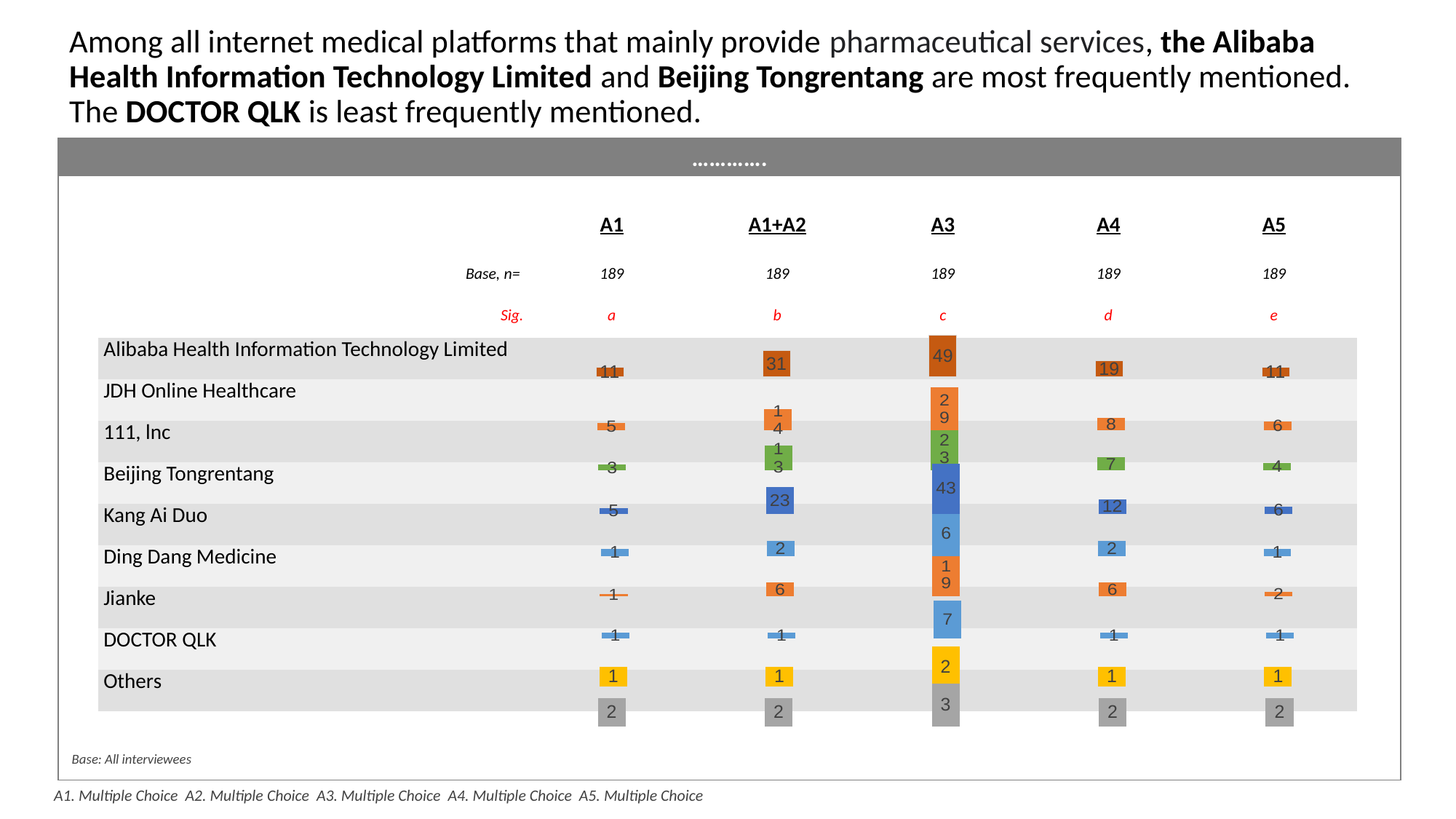

# Among all internet medical platforms that mainly provide pharmaceutical services, the Alibaba Health Information Technology Limited and Beijing Tongrentang are most frequently mentioned. The DOCTOR QLK is least frequently mentioned.
………….

|  | A1 | A1+A2 | A3 | A4 | A5 |
| --- | --- | --- | --- | --- | --- |
| Base, n= | 189 | 189 | 189 | 189 | 189 |
| Sig. | a | b | c | d | e |
| Alibaba Health Information Technology Limited |  |  |  |  |  |
| JDH Online Healthcare |  |  |  |  |  |
| 111, lnc |  |  |  |  |  |
| Beijing Tongrentang |  |  |  |  |  |
| Kang Ai Duo |  |  |  |  |  |
| Ding Dang Medicine |  |  |  |  |  |
| Jianke |  |  |  |  |  |
| DOCTOR QLK |  |  |  |  |  |
| Others |  |  |  |  |  |

### Chart

| Category |  |
|---|---|

### Chart

| Category | 系列 1 |
|---|---|
|  | 5.0 |
|  | 14.0 |
|  | 29.0 |
|  | 8.0 |
|  | 6.0 |

### Chart

| Category | 系列 1 |
|---|---|
|  | 3.0 |
|  | 13.0 |
|  | 23.0 |
|  | 7.0 |
|  | 4.0 |

### Chart

| Category | 系列 1 |
|---|---|
|  | 5.0 |
|  | 23.0 |
|  | 43.0 |
|  | 12.0 |
|  | 6.0 |

### Chart

| Category | 系列 1 |
|---|---|
|  | 1.0 |
|  | 2.0 |
|  | 6.0 |
|  | 2.0 |
|  | 1.0 |

### Chart

| Category | 系列 1 |
|---|---|
|  | 1.0 |
|  | 6.0 |
|  | 19.0 |
|  | 6.0 |
|  | 2.0 |

### Chart

| Category | 系列 1 |
|---|---|
|  | 1.0 |
|  | 1.0 |
|  | 7.0 |
|  | 1.0 |
|  | 1.0 |

### Chart

| Category | 系列 1 |
|---|---|
|  | 1.0 |
|  | 1.0 |
|  | 2.0 |
|  | 1.0 |
|  | 1.0 |

### Chart

| Category | 系列 1 |
|---|---|
|  | 2.0 |
|  | 2.0 |
|  | 3.0 |
|  | 2.0 |
|  | 2.0 |
Base: All interviewees
A1. Multiple Choice  A2. Multiple Choice  A3. Multiple Choice  A4. Multiple Choice  A5. Multiple Choice